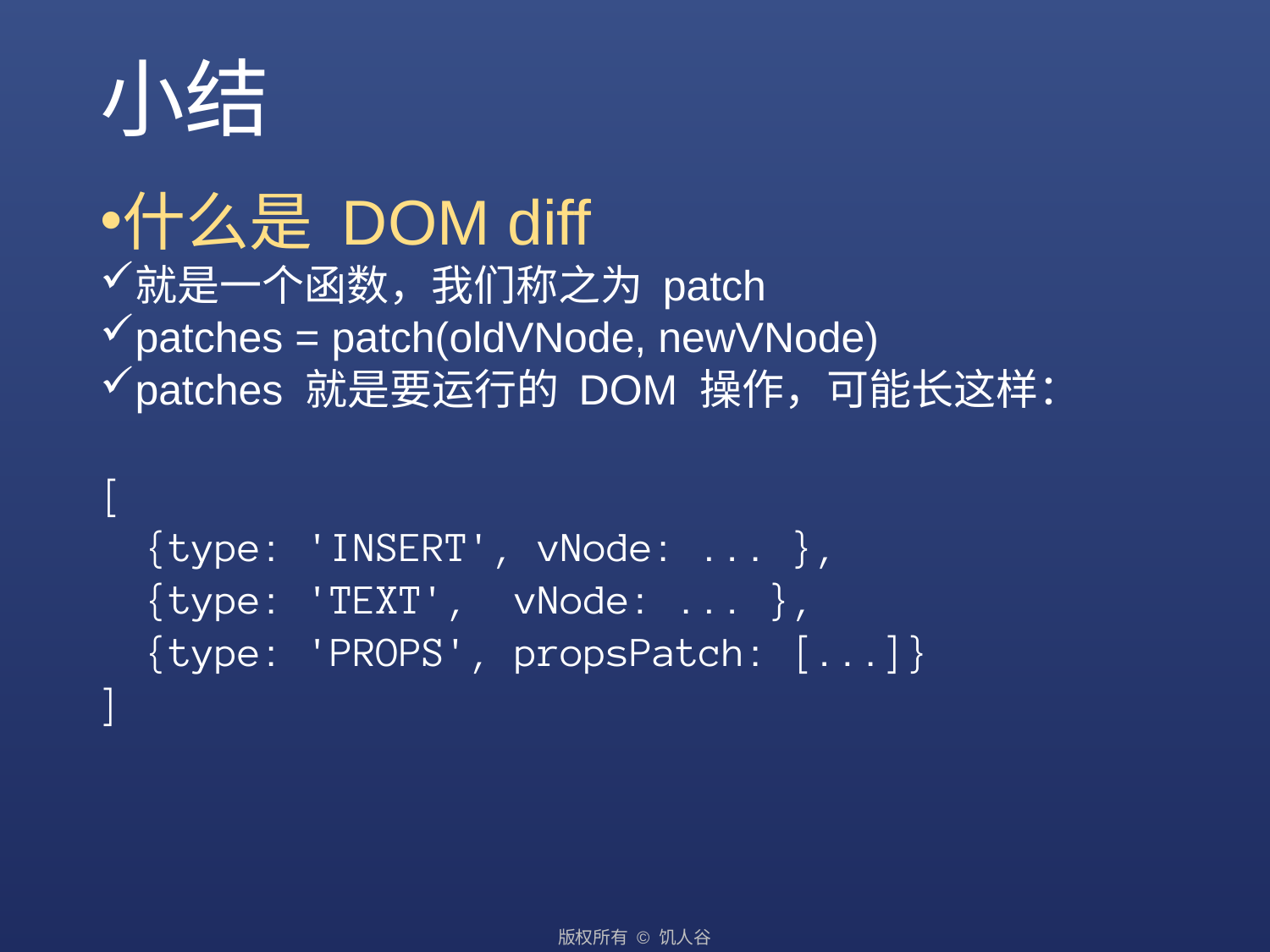

# 小结
什么是 DOM diff
就是一个函数，我们称之为 patch
patches = patch(oldVNode, newVNode)
patches 就是要运行的 DOM 操作，可能长这样：

[
  {type: 'INSERT', vNode: ... },
  {type: 'TEXT',  vNode: ... },
  {type: 'PROPS', propsPatch: [...]}
]